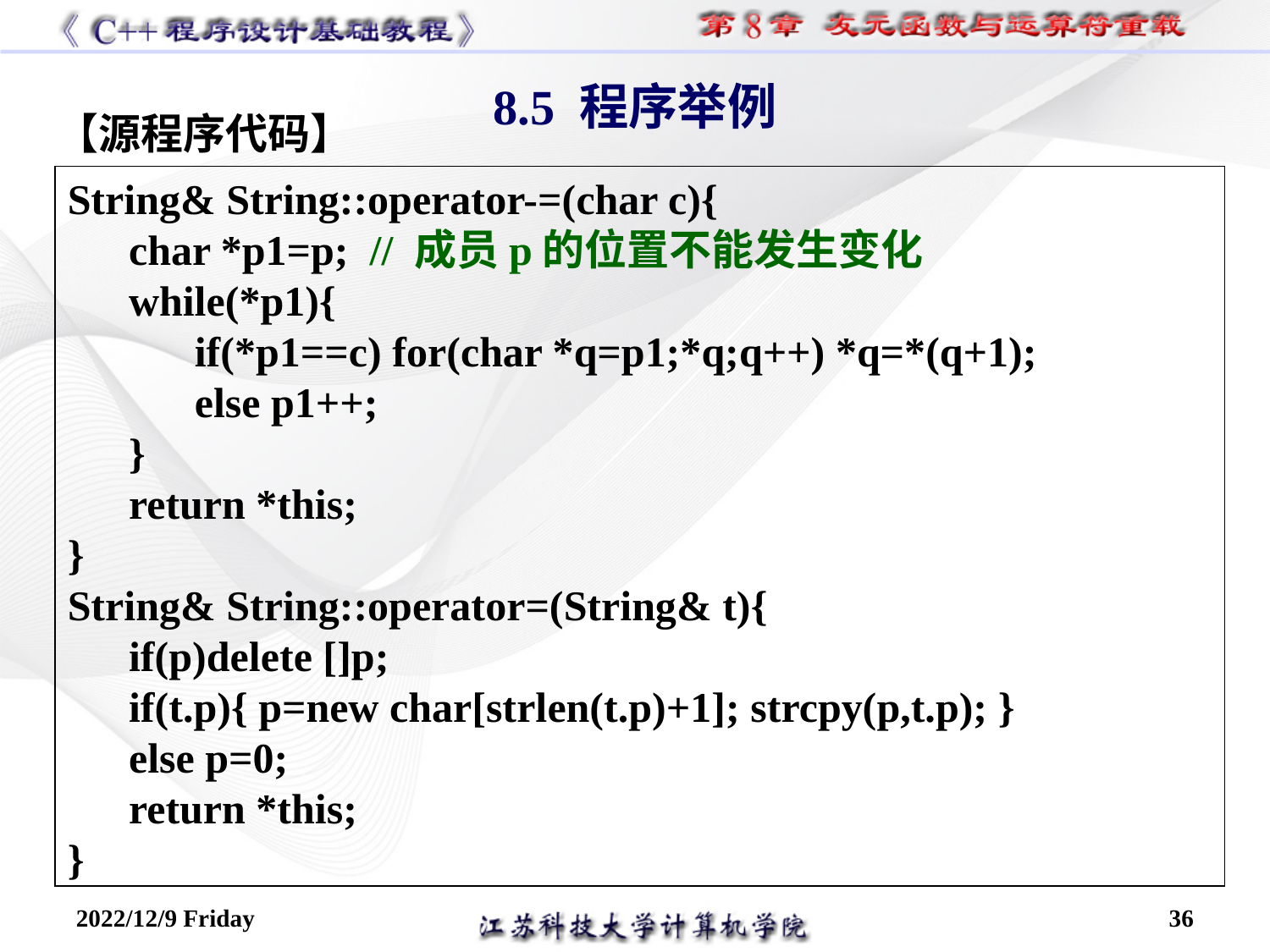

8.5 程序举例
【源程序代码】
String& String::operator-=(char c){
char *p1=p;  // 成员p的位置不能发生变化
while(*p1){
if(*p1==c) for(char *q=p1;*q;q++) *q=*(q+1);
else p1++;
}
return *this;
}
String& String::operator=(String& t){
if(p)delete []p;
if(t.p){ p=new char[strlen(t.p)+1]; strcpy(p,t.p); }
else p=0;
return *this;
}